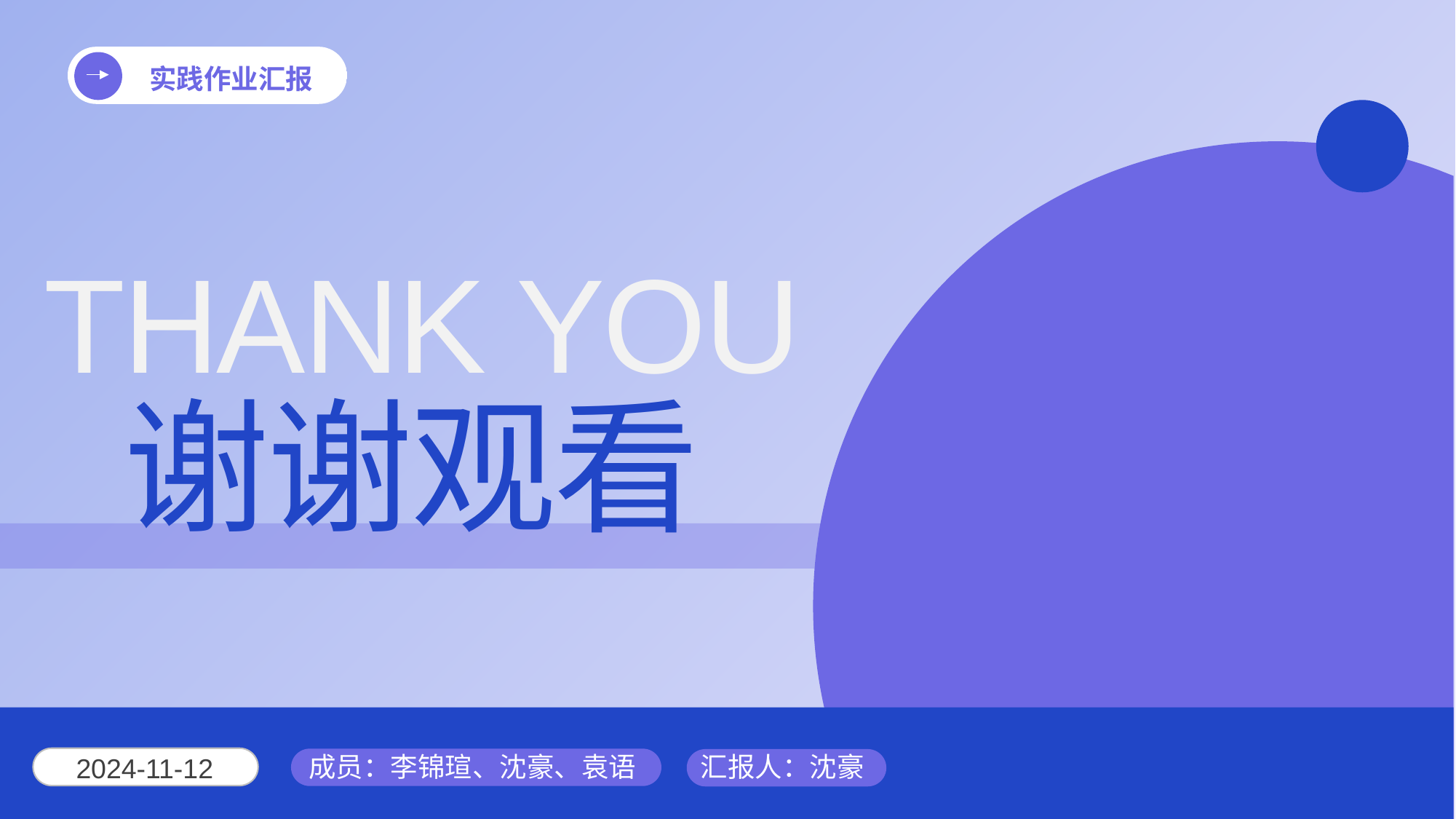

实践作业汇报

THANK YOU
谢谢观看

成员：李锦瑄、沈豪、袁语

汇报人：沈豪

2024-11-12